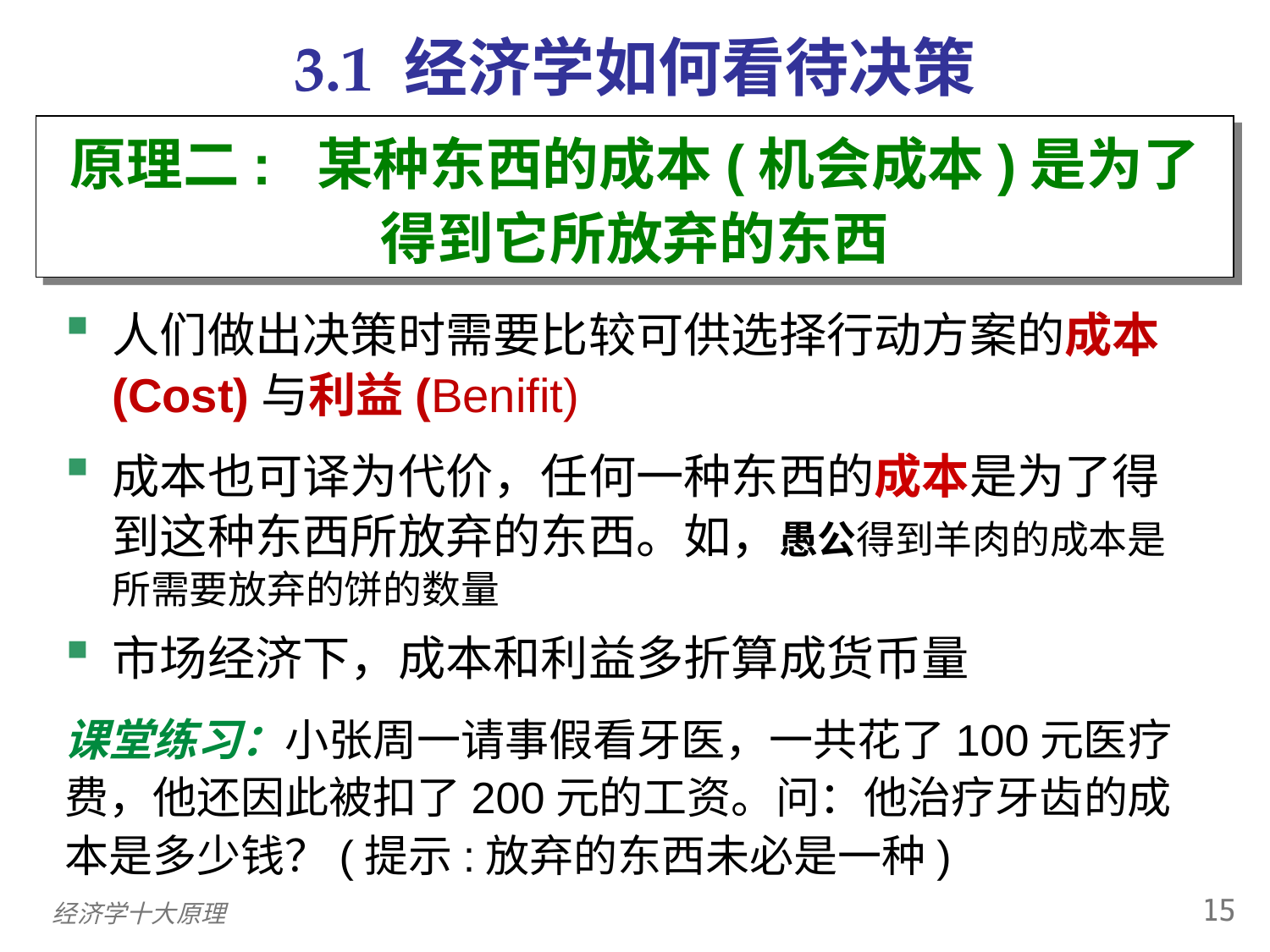

3.1 经济学如何看待决策
原理二:  某种东西的成本(机会成本)是为了得到它所放弃的东西
人们做出决策时需要比较可供选择行动方案的成本(Cost)与利益(Benifit)
成本也可译为代价，任何一种东西的成本是为了得到这种东西所放弃的东西。如，愚公得到羊肉的成本是所需要放弃的饼的数量
市场经济下，成本和利益多折算成货币量
课堂练习：小张周一请事假看牙医，一共花了100元医疗费，他还因此被扣了200元的工资。问：他治疗牙齿的成本是多少钱？(提示:放弃的东西未必是一种)

15
经济学十大原理